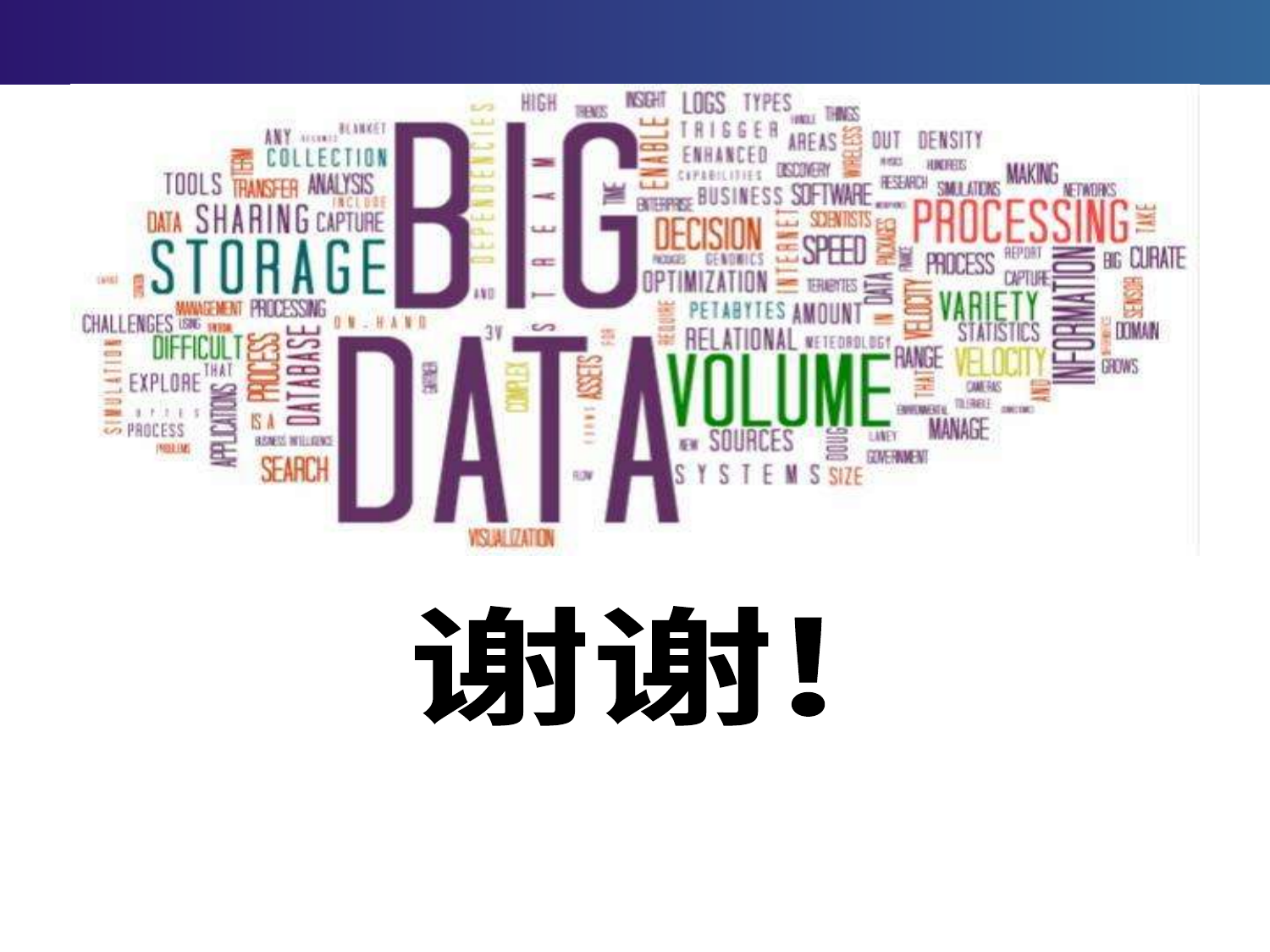

谢谢!
Click to edit company slogan .